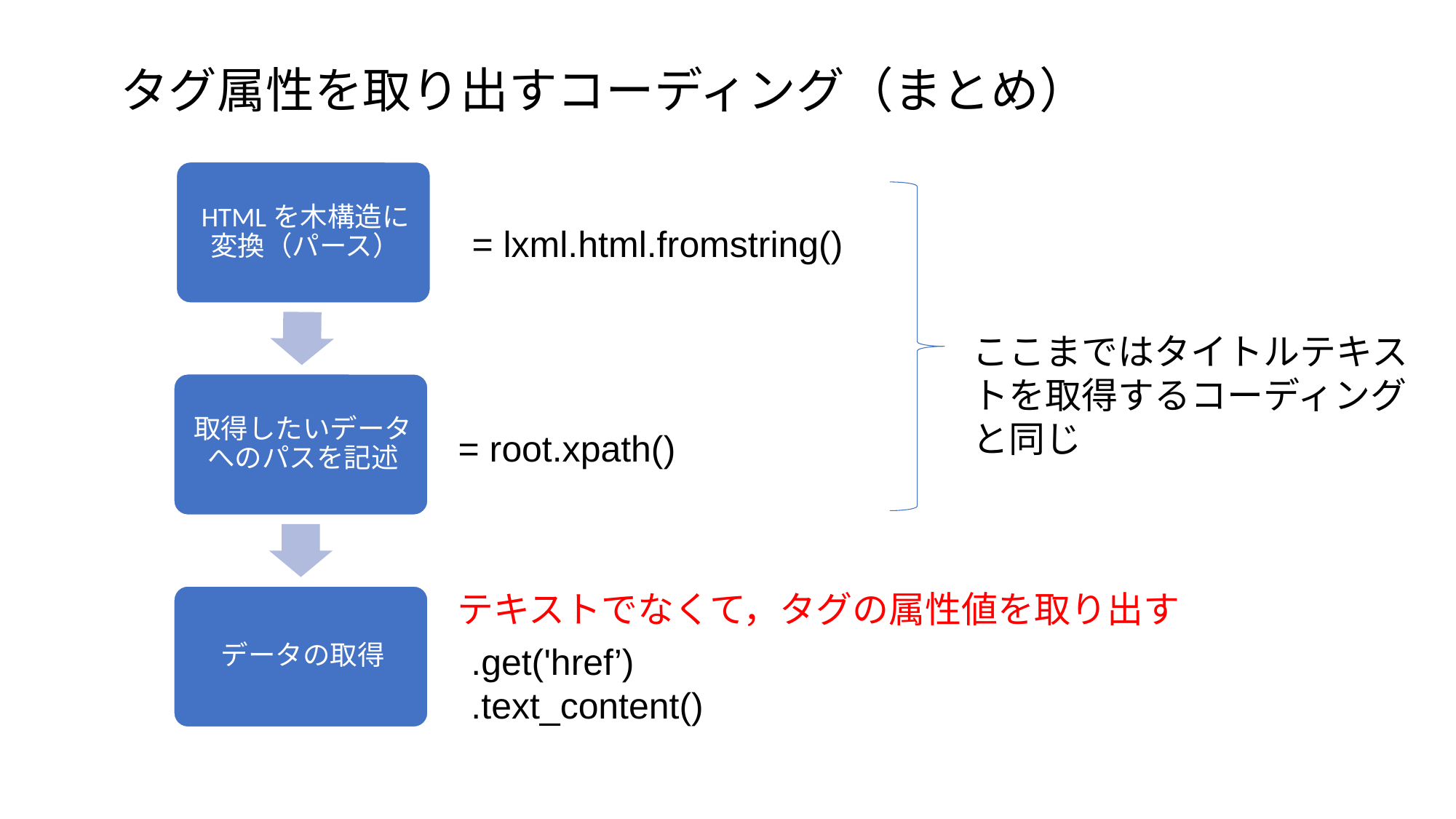

タグ属性を取り出すコーディング（まとめ）
HTMLを木構造に変換（パース）

取得したいデータへのパスを記述

データの取得

= lxml.html.fromstring()
ここまではタイトルテキストを取得するコーディングと同じ
= root.xpath()
テキストでなくて，タグの属性値を取り出す
.get('href’)
.text_content()